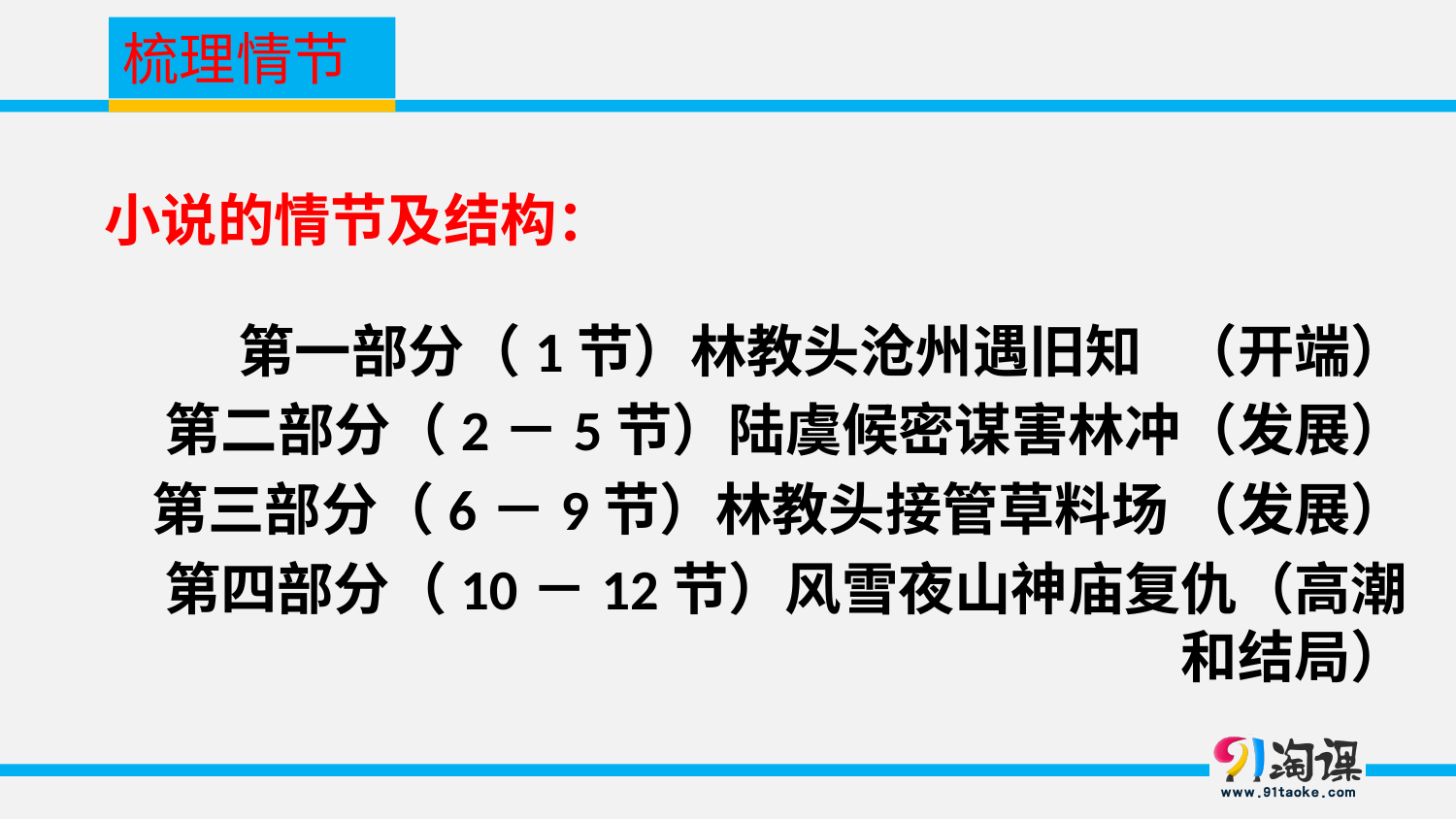

梳理情节
小说的情节及结构：
第一部分（1节）林教头沧州遇旧知   （开端）
第二部分（2－5节）陆虞候密谋害林冲（发展）
第三部分（6－9节）林教头接管草料场 （发展）
第四部分（10－12节）风雪夜山神庙复仇（高潮和结局）